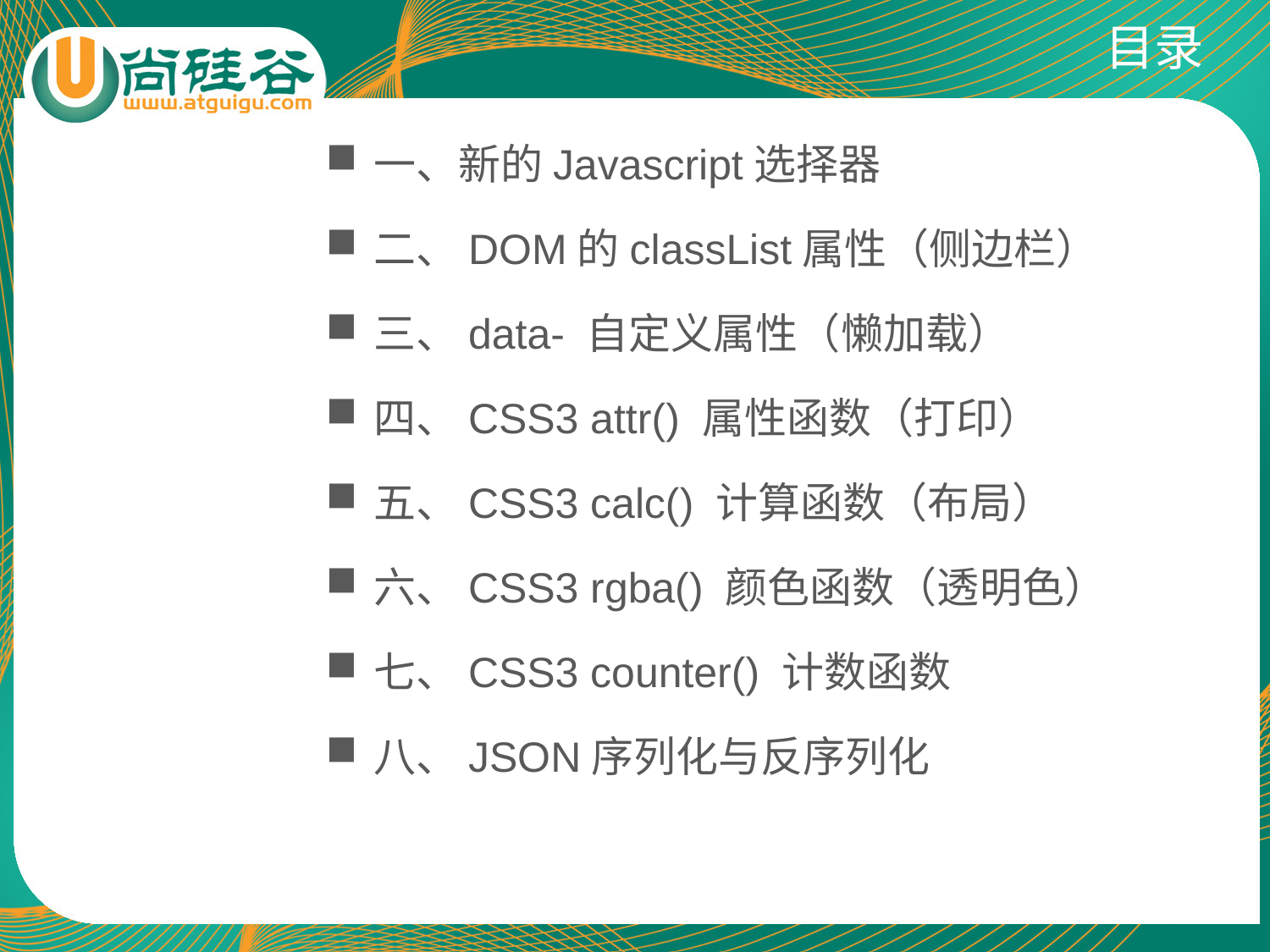

# 目录
一、新的Javascript选择器
二、DOM的classList属性（侧边栏）
三、data- 自定义属性（懒加载）
四、CSS3 attr() 属性函数（打印）
五、CSS3 calc() 计算函数（布局）
六、CSS3 rgba() 颜色函数（透明色）
七、CSS3 counter() 计数函数
八、JSON序列化与反序列化